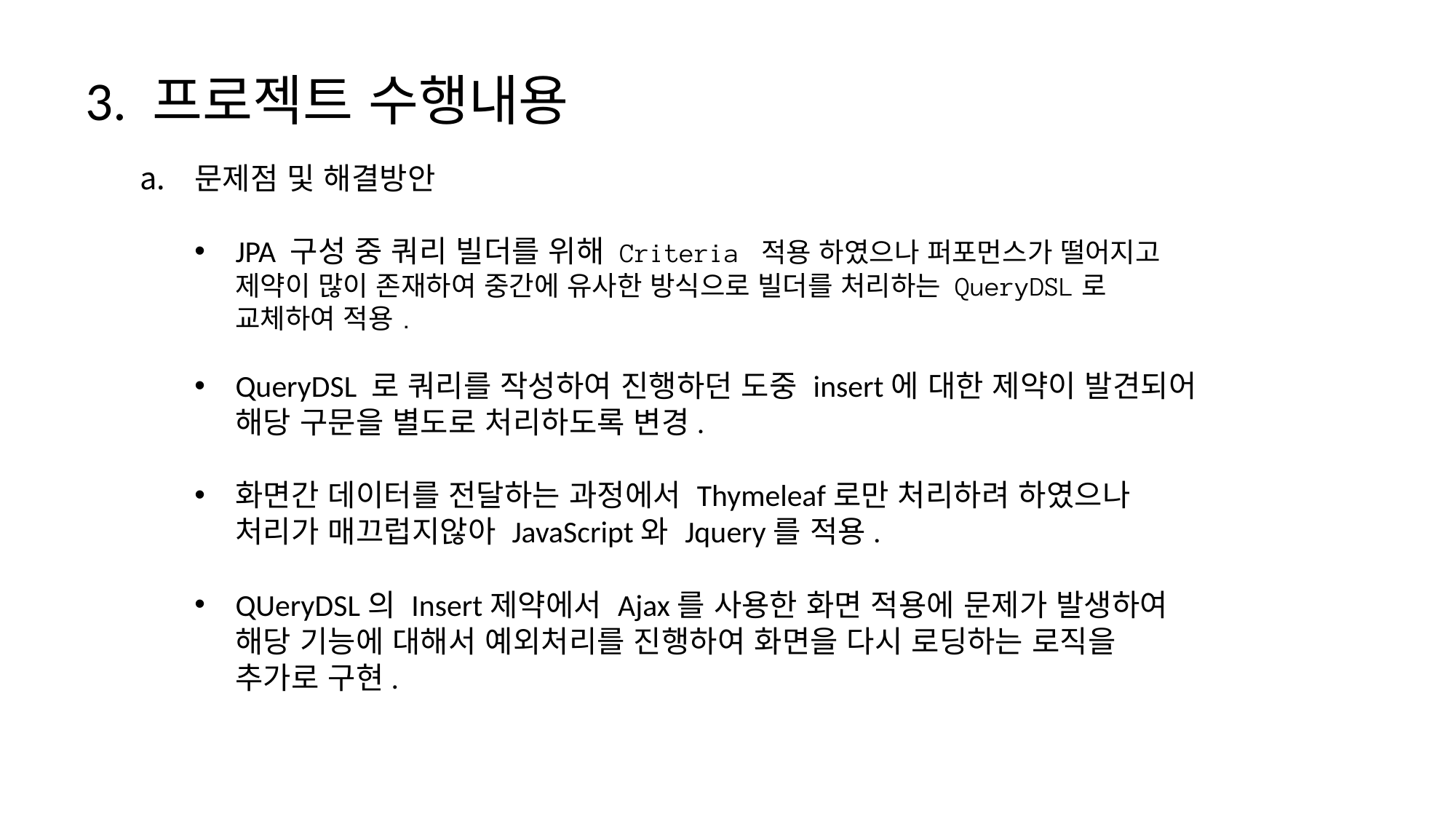

3. 프로젝트 수행내용
문제점 및 해결방안

JPA 구성 중 쿼리 빌더를 위해 Criteria 적용 하였으나 퍼포먼스가 떨어지고 제약이 많이 존재하여 중간에 유사한 방식으로 빌더를 처리하는 QueryDSL로 교체하여 적용.

QueryDSL 로 쿼리를 작성하여 진행하던 도중 insert에 대한 제약이 발견되어 해당 구문을 별도로 처리하도록 변경.

화면간 데이터를 전달하는 과정에서 Thymeleaf로만 처리하려 하였으나 처리가 매끄럽지않아 JavaScript와 Jquery를 적용.

QUeryDSL의 Insert제약에서 Ajax를 사용한 화면 적용에 문제가 발생하여 해당 기능에 대해서 예외처리를 진행하여 화면을 다시 로딩하는 로직을 추가로 구현.